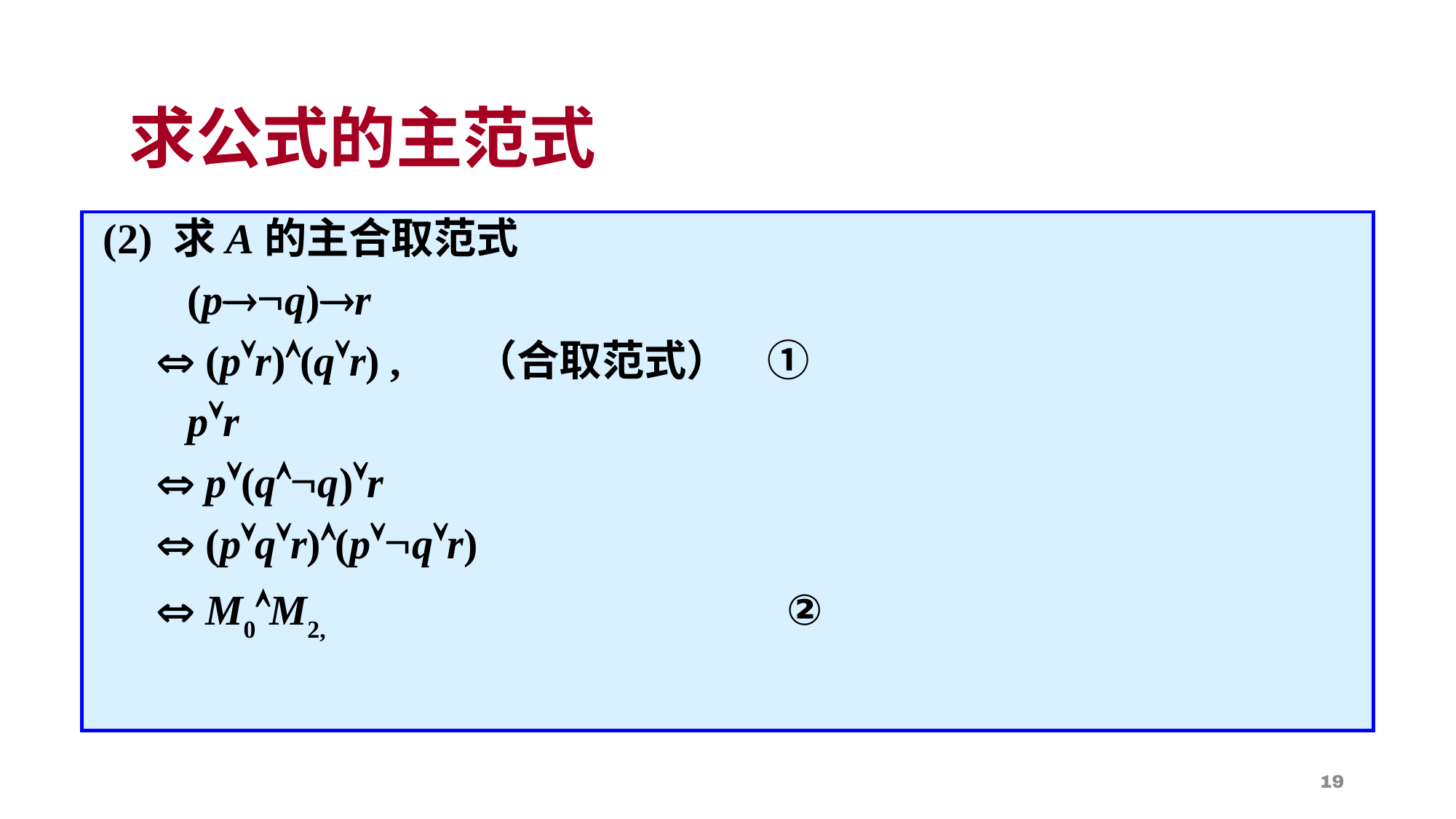

求公式的主范式
 (2) 求A的主合取范式
         (p→¬q)→r
      ⇔ (p∨r)∧(q∨r) ,      （合取范式）    ①
         p∨r
      ⇔ p∨(q∧¬q)∨r
      ⇔ (p∨q∨r)∧(p∨¬q∨r)
      ⇔ M0∧M2,                                       ②

19